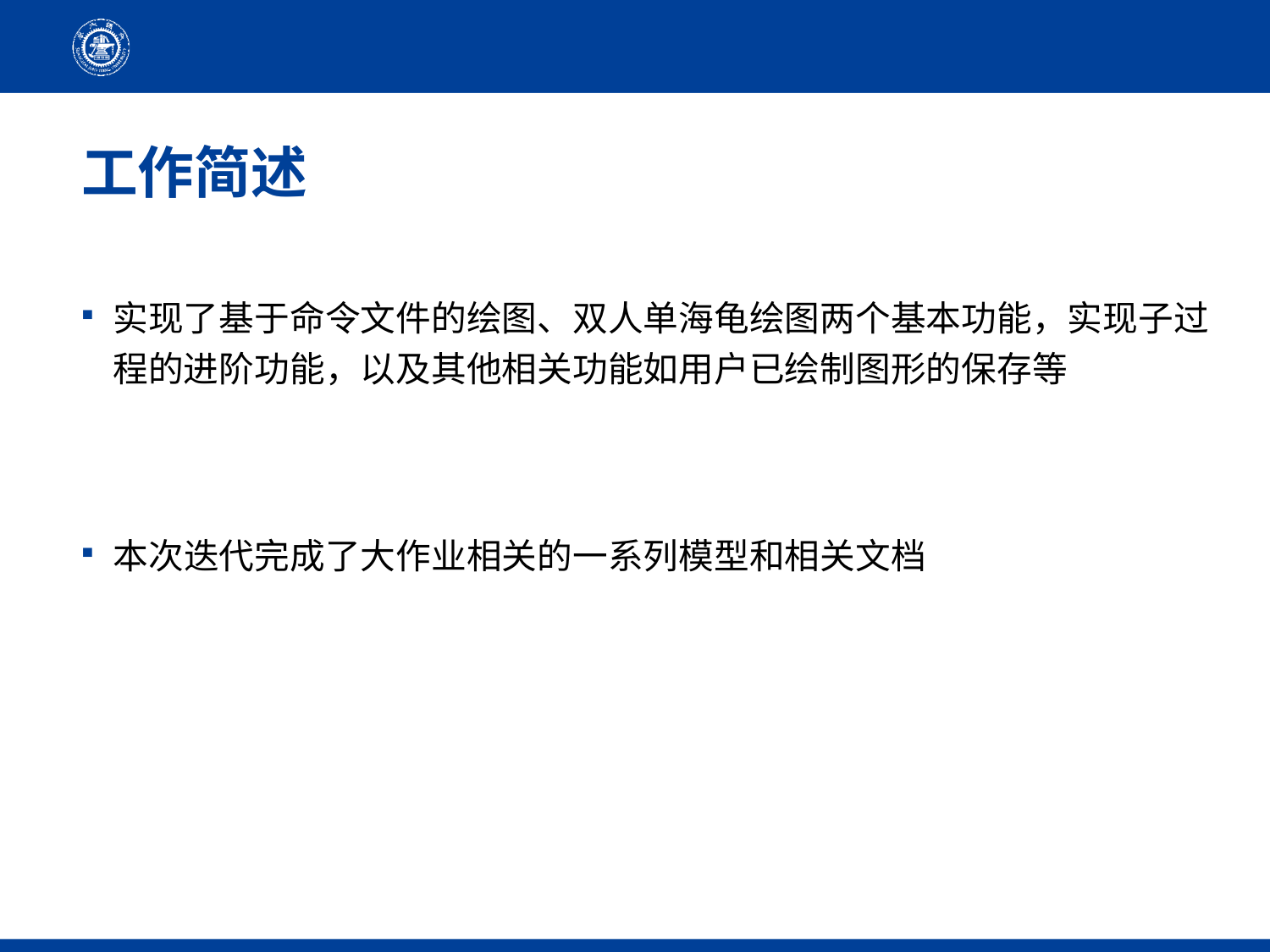

# 工作简述
实现了基于命令文件的绘图、双人单海龟绘图两个基本功能，实现子过程的进阶功能，以及其他相关功能如用户已绘制图形的保存等
本次迭代完成了大作业相关的一系列模型和相关文档